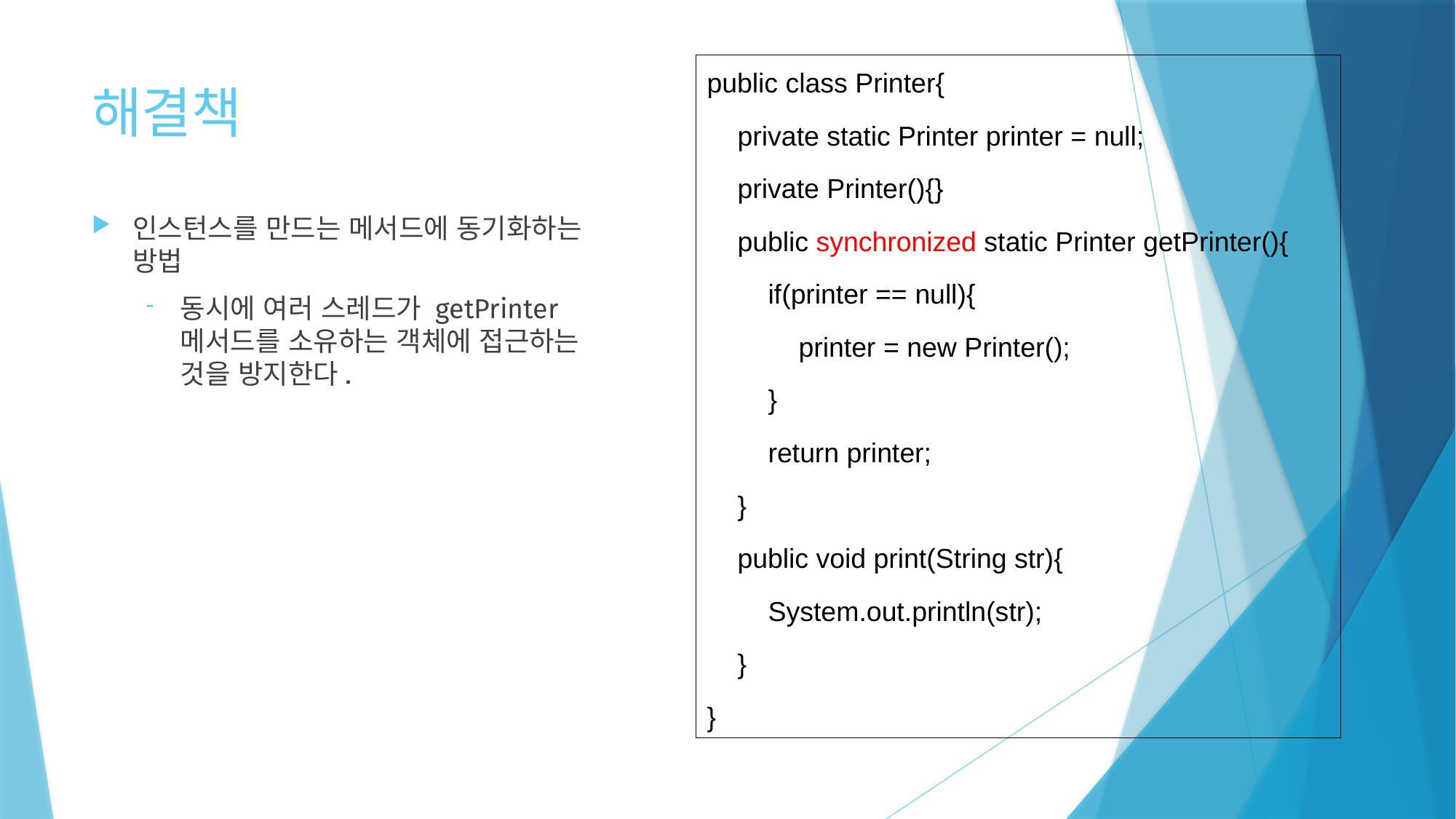

public class Printer{
    private static Printer printer = null;
    private Printer(){}
    public synchronized static Printer getPrinter(){
        if(printer == null){
            printer = new Printer();
        }
        return printer;
    }
    public void print(String str){
        System.out.println(str);
    }
}
# 해결책
인스턴스를 만드는 메서드에 동기화하는 방법
동시에 여러 스레드가 getPrinter메서드를 소유하는 객체에 접근하는 것을 방지한다.